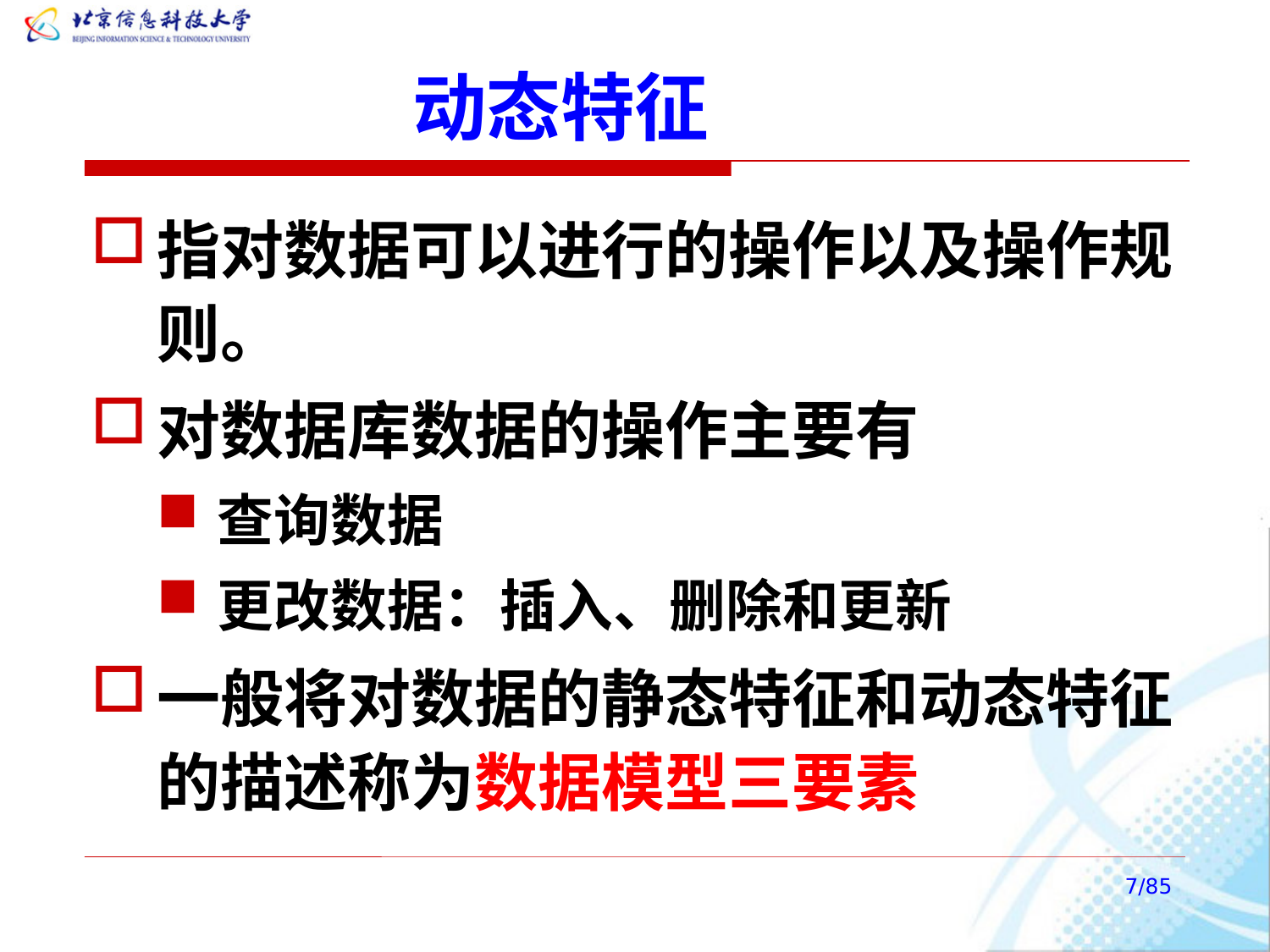

# 动态特征
指对数据可以进行的操作以及操作规则。
对数据库数据的操作主要有
查询数据
更改数据：插入、删除和更新
一般将对数据的静态特征和动态特征的描述称为数据模型三要素

7/85